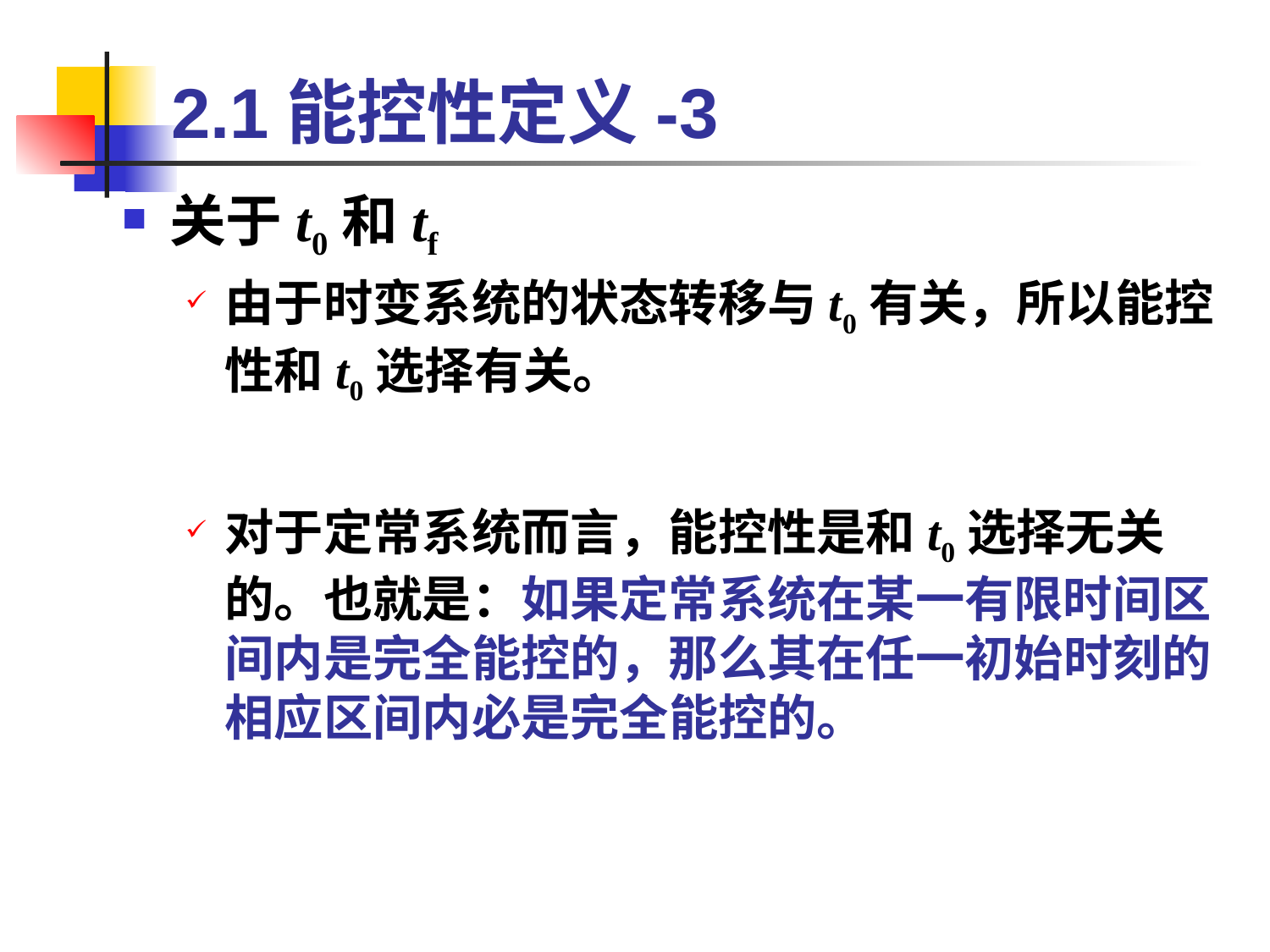

# 2.1能控性定义-3
关于t0和tf
由于时变系统的状态转移与t0有关，所以能控性和t0选择有关。

对于定常系统而言，能控性是和t0选择无关的。也就是：如果定常系统在某一有限时间区间内是完全能控的，那么其在任一初始时刻的相应区间内必是完全能控的。